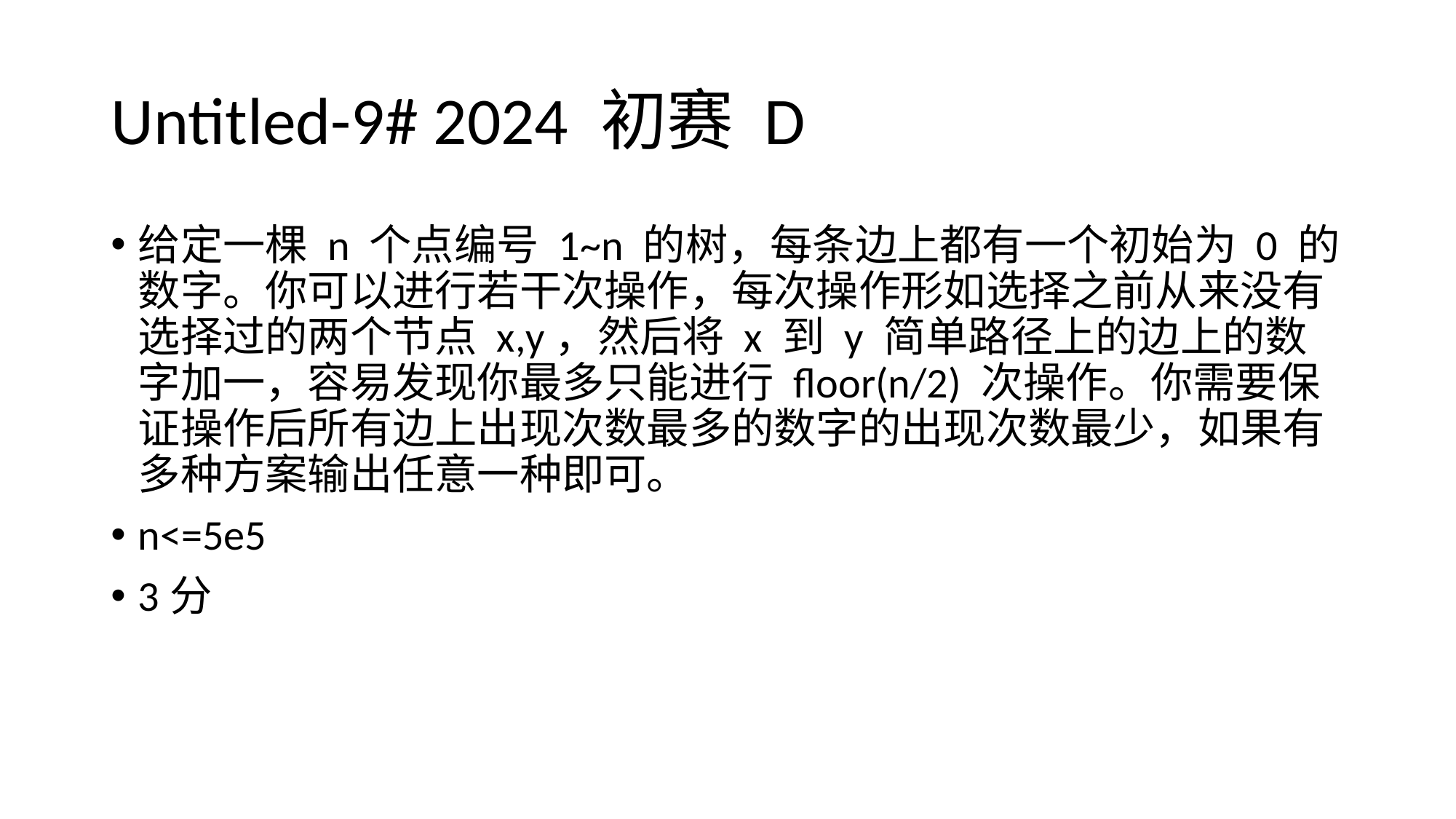

# Untitled-9# 2024 初赛 D
给定一棵 n 个点编号 1~n 的树，每条边上都有一个初始为 0 的数字。你可以进行若干次操作，每次操作形如选择之前从来没有选择过的两个节点 x,y，然后将 x 到 y 简单路径上的边上的数字加一，容易发现你最多只能进行 floor(n/2) 次操作。你需要保证操作后所有边上出现次数最多的数字的出现次数最少，如果有多种方案输出任意一种即可。
n<=5e5
3分